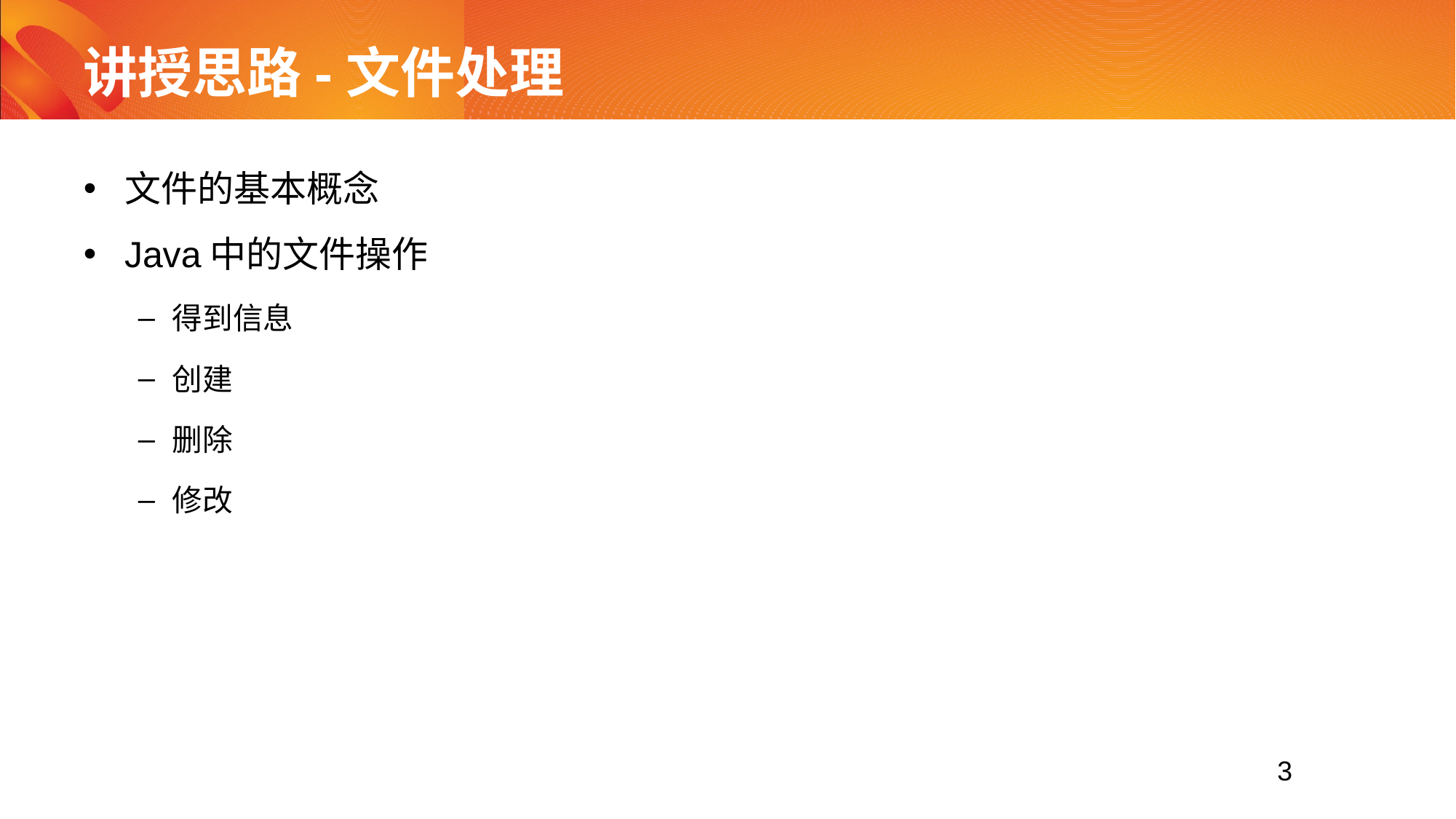

# 讲授思路-文件处理
文件的基本概念
Java中的文件操作
得到信息
创建
删除
修改